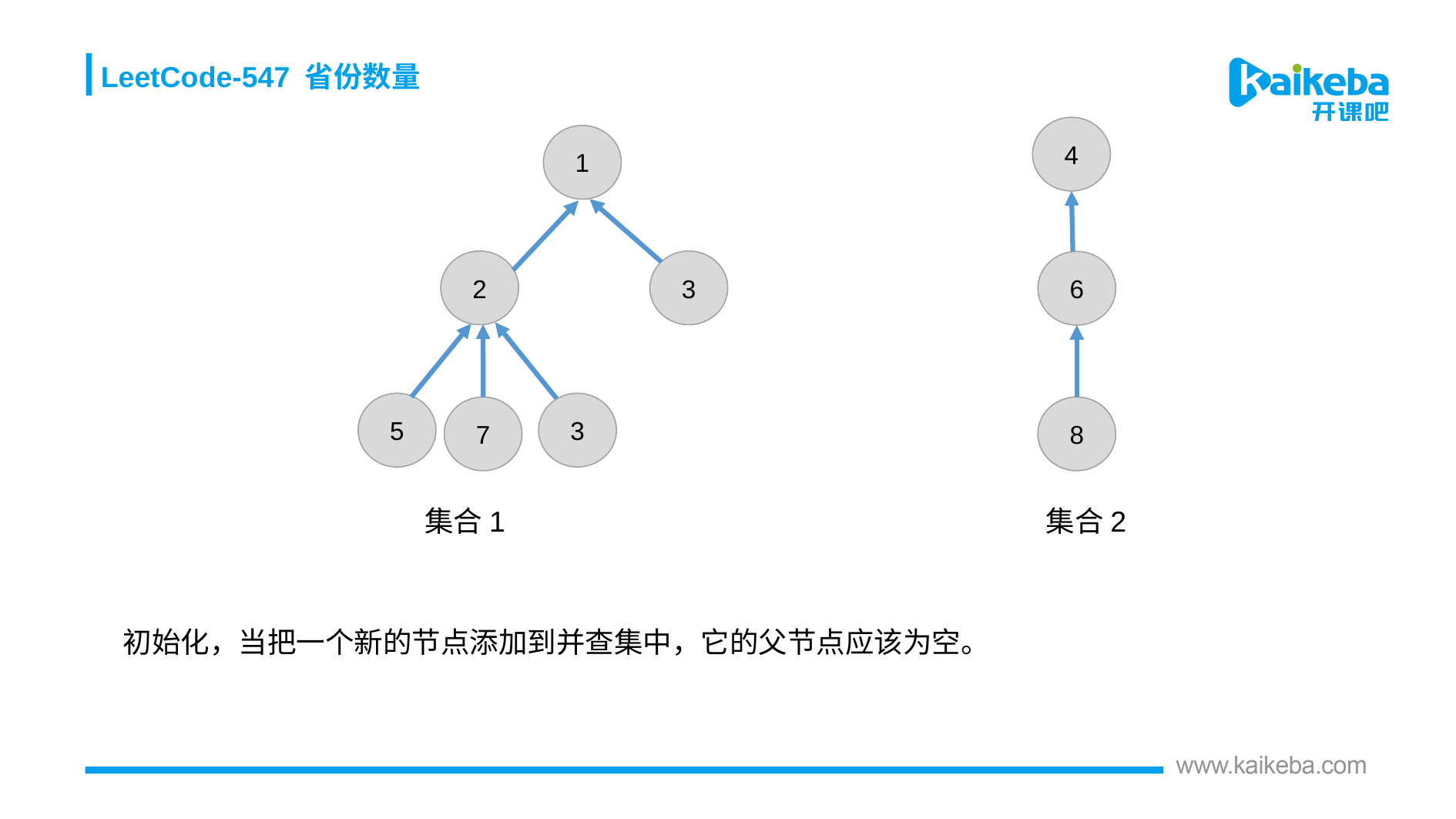

LeetCode-547 省份数量
4
1
2
3
6
5
3
7
8
集合1
集合2
初始化，当把一个新的节点添加到并查集中，它的父节点应该为空。